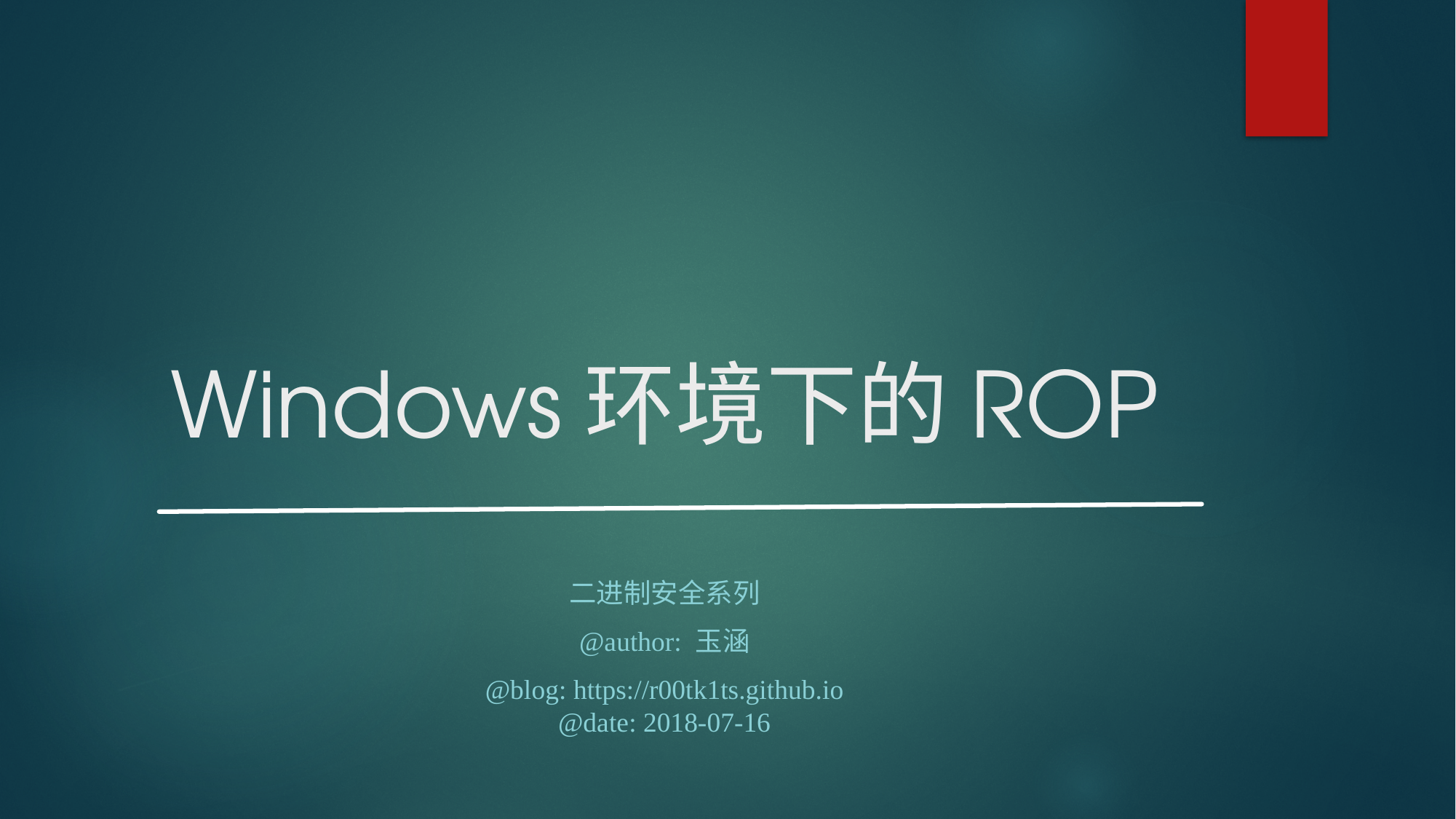

# Windows环境下的ROP
二进制安全系列
@author: 玉涵
@blog: https://r00tk1ts.github.io
@date: 2018-07-16